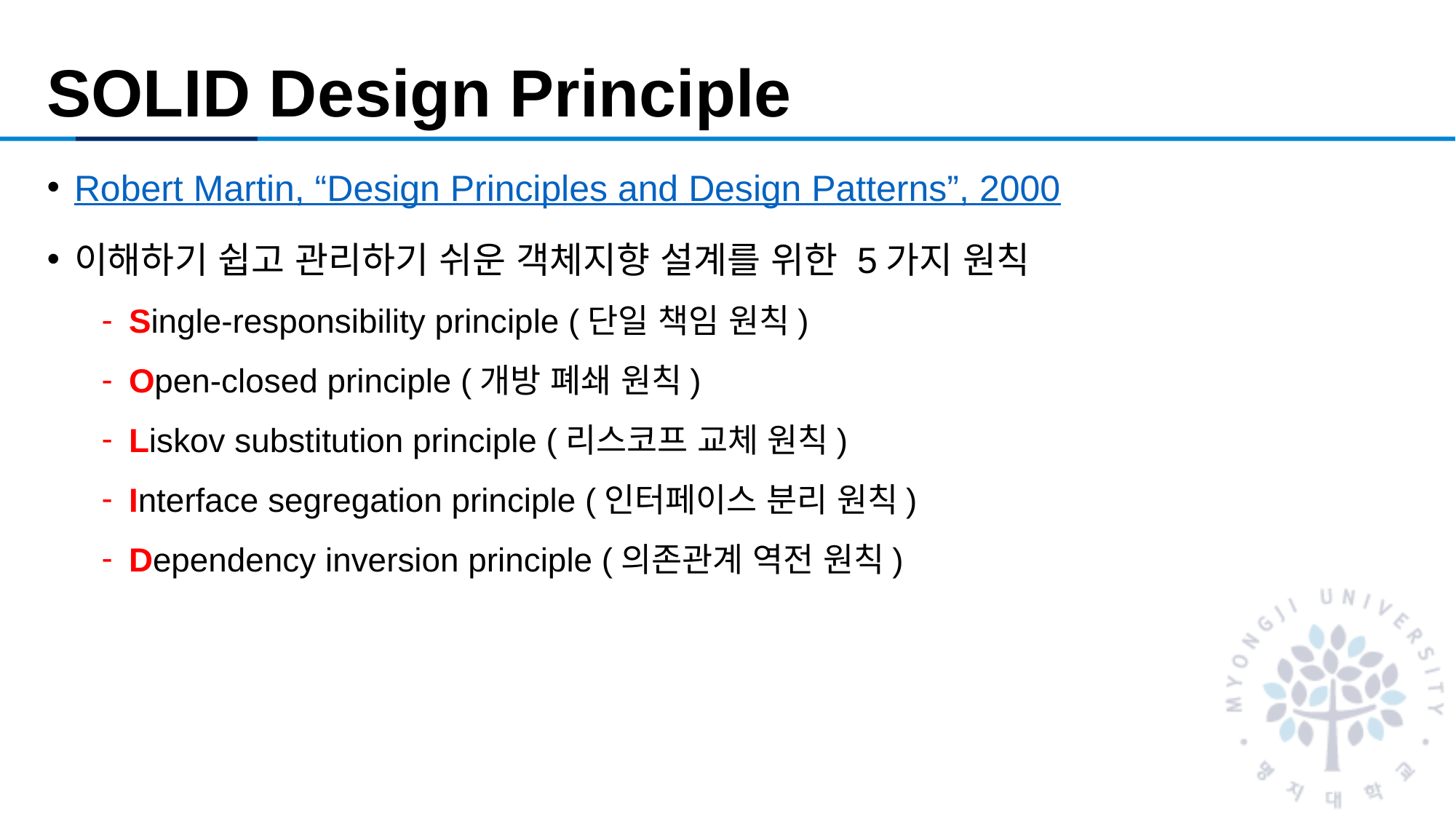

# SOLID Design Principle
Robert Martin, “Design Principles and Design Patterns”, 2000
이해하기 쉽고 관리하기 쉬운 객체지향 설계를 위한 5가지 원칙
Single-responsibility principle (단일 책임 원칙)
Open-closed principle (개방 폐쇄 원칙)
Liskov substitution principle (리스코프 교체 원칙)
Interface segregation principle (인터페이스 분리 원칙)
Dependency inversion principle (의존관계 역전 원칙)